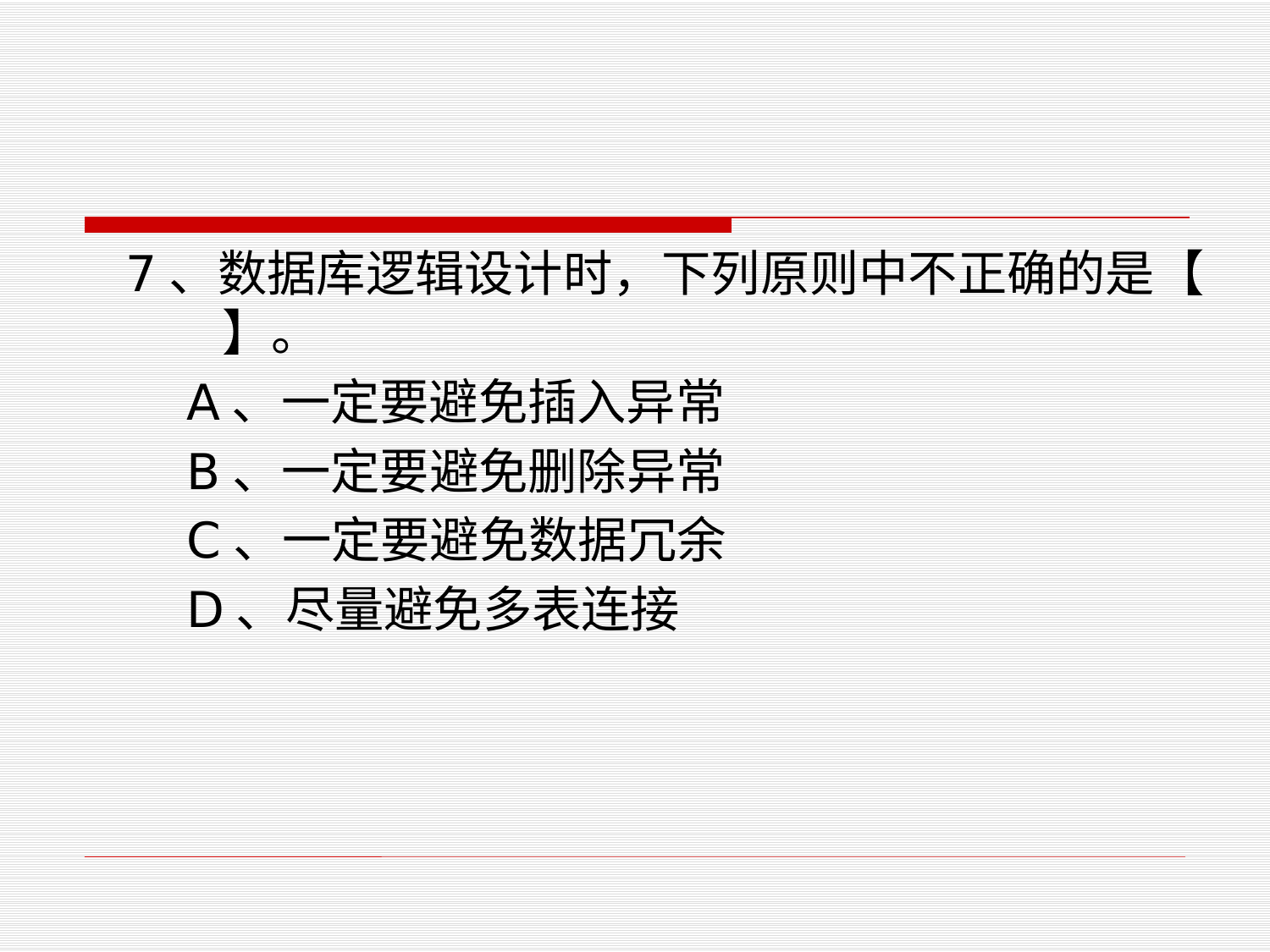

#
7、数据库逻辑设计时，下列原则中不正确的是【　　】。
　A、一定要避免插入异常
　B、一定要避免删除异常
　C、一定要避免数据冗余
　D、尽量避免多表连接